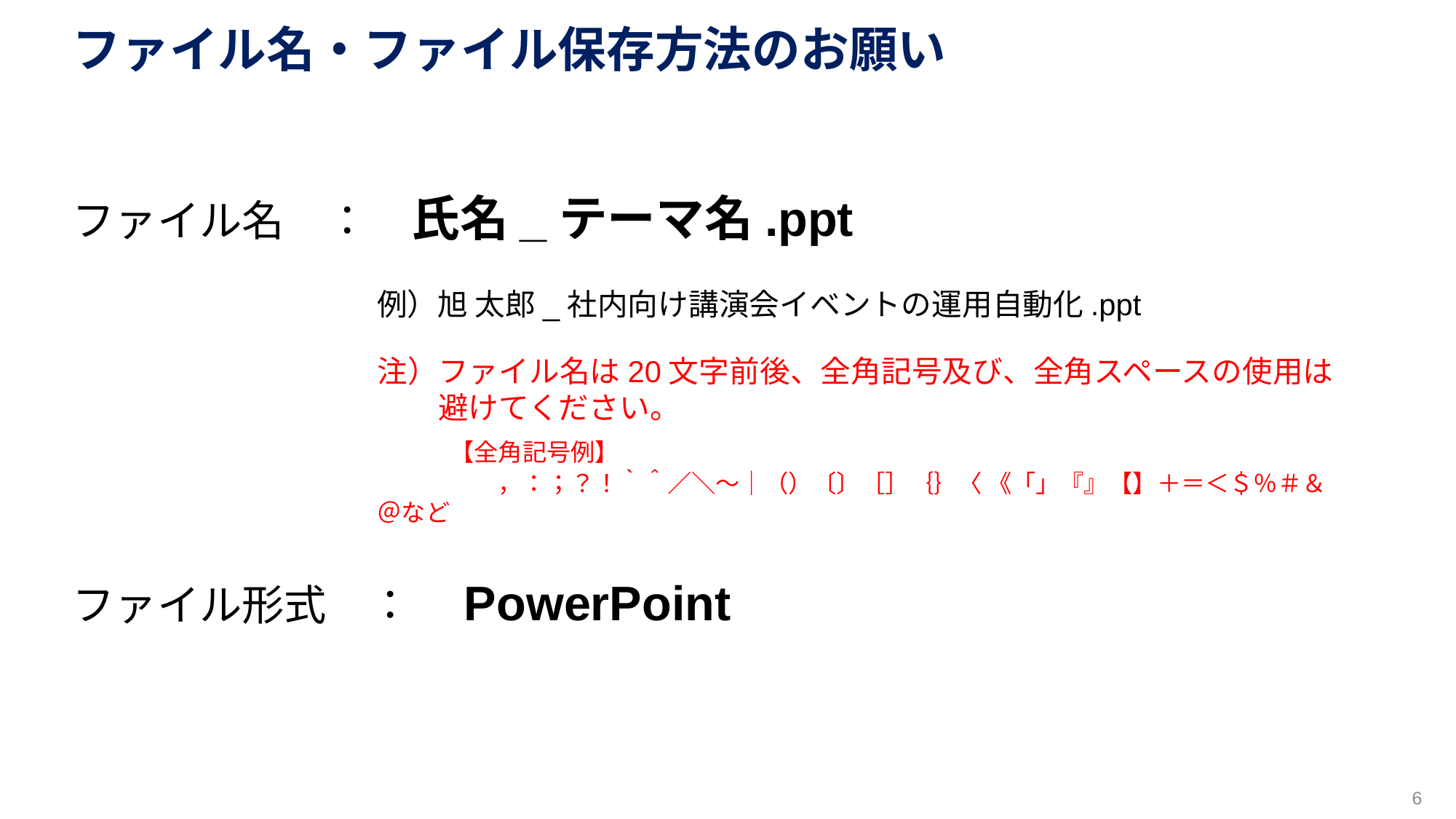

ファイル名・ファイル保存方法のお願い​
ファイル名　：　氏名_テーマ名.ppt
例）旭 太郎_社内向け講演会イベントの運用自動化.ppt
注）ファイル名は20文字前後、全角記号及び、全角スペースの使用は
　　避けてください。
　　【全角記号例】
　　　　　，：；？！｀＾／＼～｜（）〔〕［］｛｝〈 《「」『』【】＋＝＜＄％＃＆＠など
ファイル形式　：　PowerPoint
6